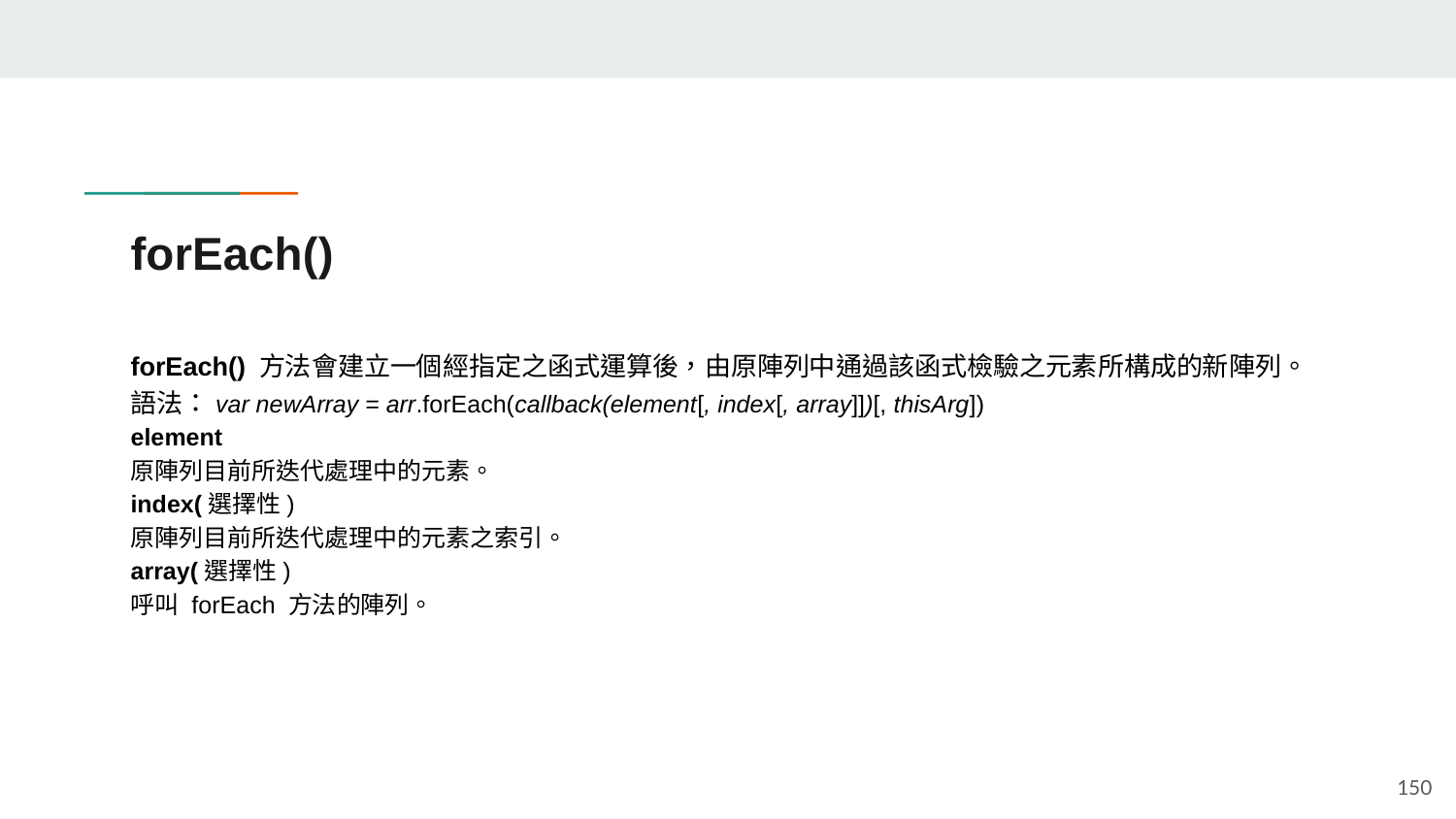

# forEach()
forEach() 方法會建立一個經指定之函式運算後，由原陣列中通過該函式檢驗之元素所構成的新陣列。
語法：var newArray = arr.forEach(callback(element[, index[, array]])[, thisArg])
element
原陣列目前所迭代處理中的元素。
index(選擇性)
原陣列目前所迭代處理中的元素之索引。
array(選擇性)
呼叫 forEach 方法的陣列。

150